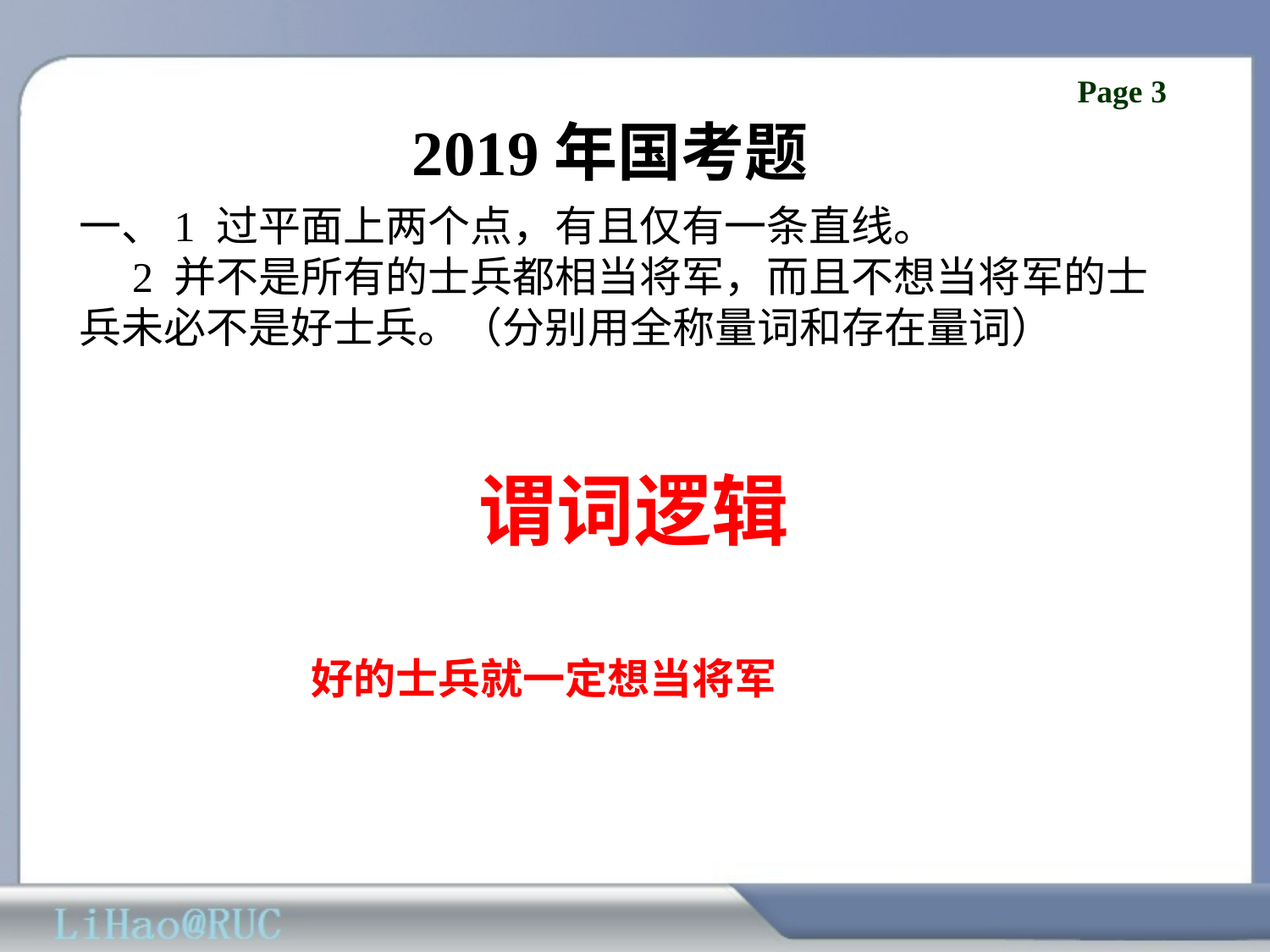

2019年国考题
一、1 过平面上两个点，有且仅有一条直线。
     2 并不是所有的士兵都相当将军，而且不想当将军的士兵未必不是好士兵。（分别用全称量词和存在量词）
谓词逻辑
好的士兵就一定想当将军